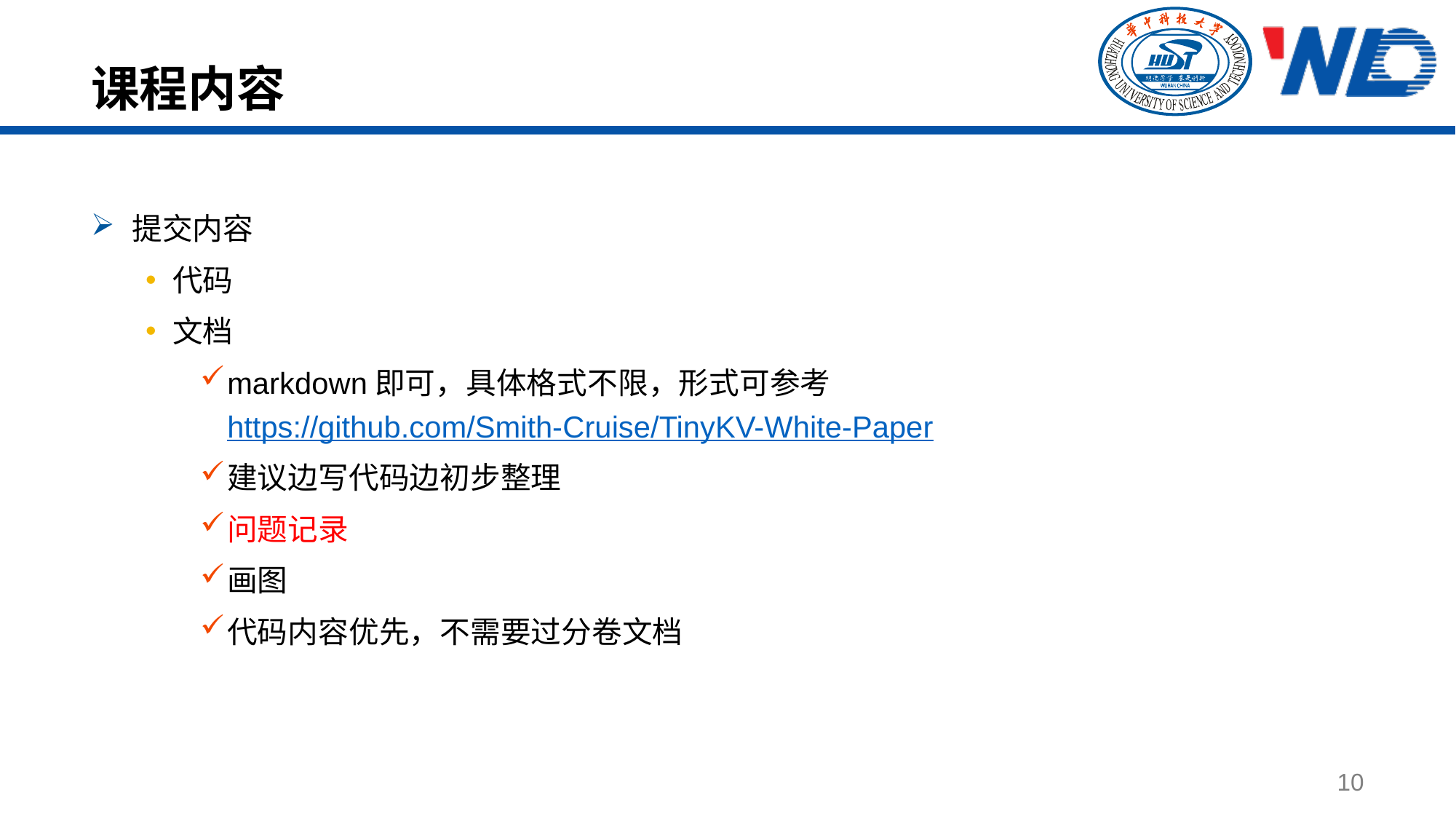

# 课程内容
 提交内容
代码
文档
markdown即可，具体格式不限，形式可参考https://github.com/Smith-Cruise/TinyKV-White-Paper
建议边写代码边初步整理
问题记录
画图
代码内容优先，不需要过分卷文档
10